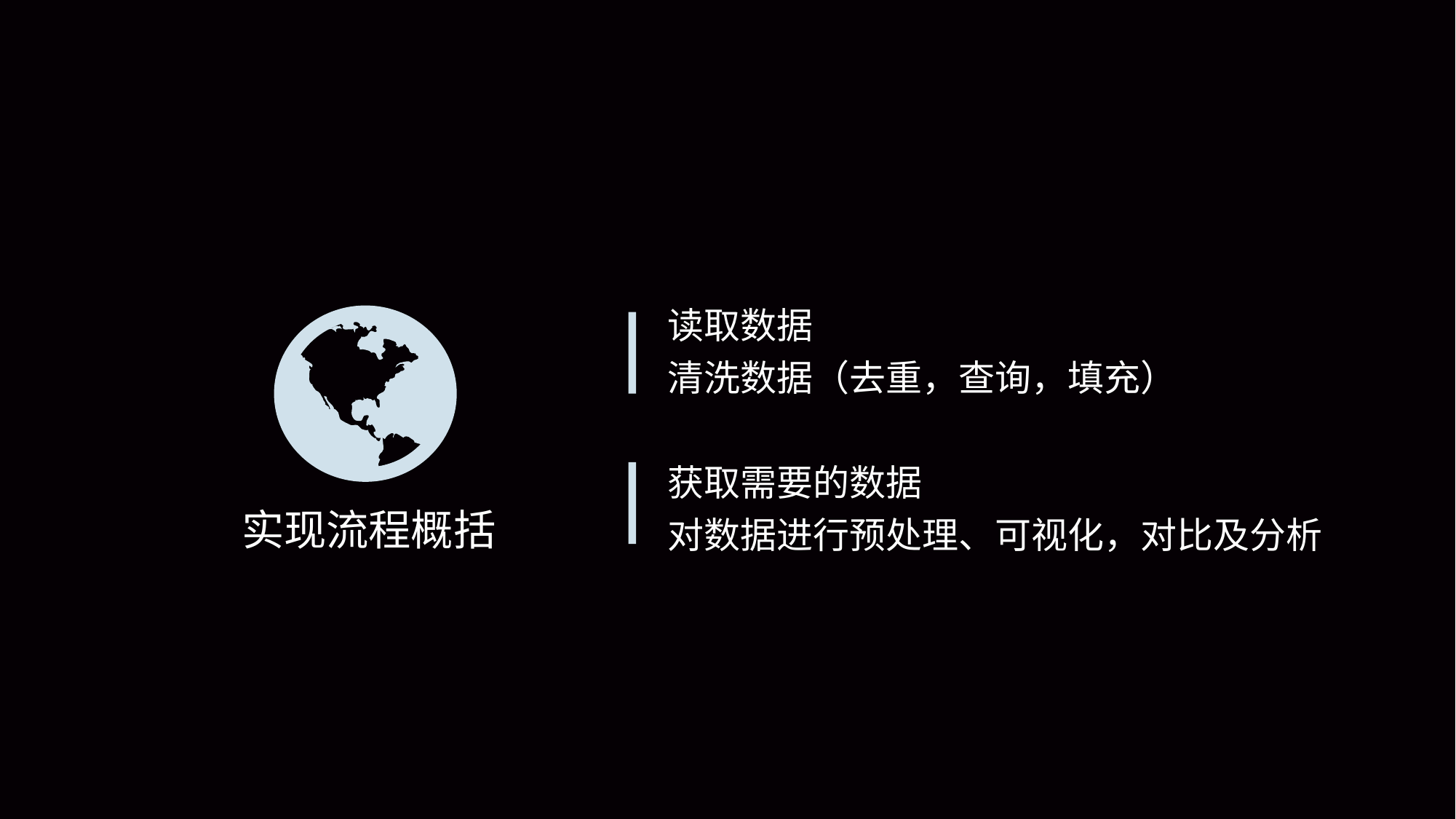

读取数据
清洗数据（去重，查询，填充）

获取需要的数据
对数据进行预处理、可视化，对比及分析

   实现流程概括